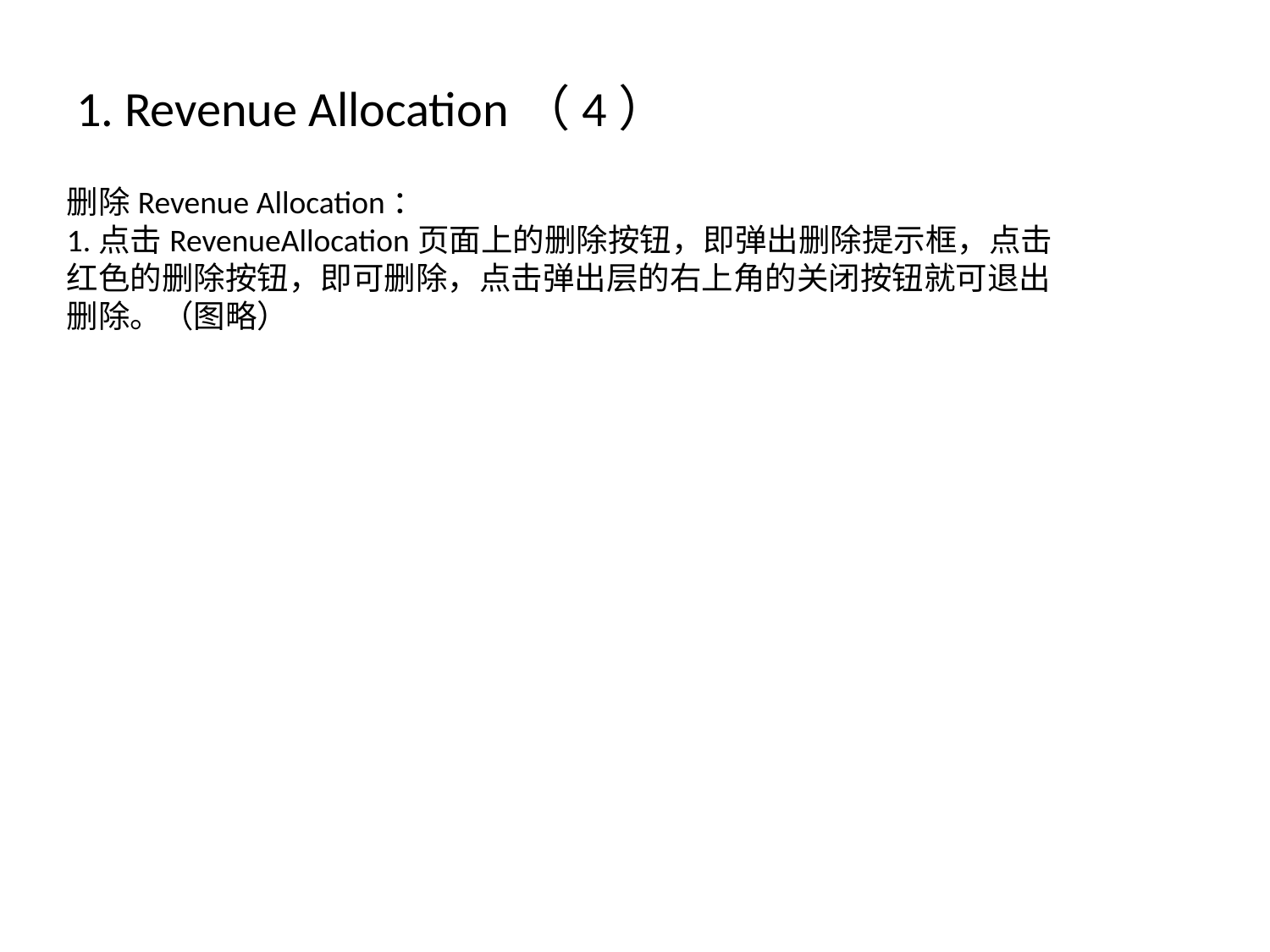

# 1. Revenue Allocation（4）
删除Revenue Allocation：
1.点击RevenueAllocation页面上的删除按钮，即弹出删除提示框，点击红色的删除按钮，即可删除，点击弹出层的右上角的关闭按钮就可退出删除。（图略）